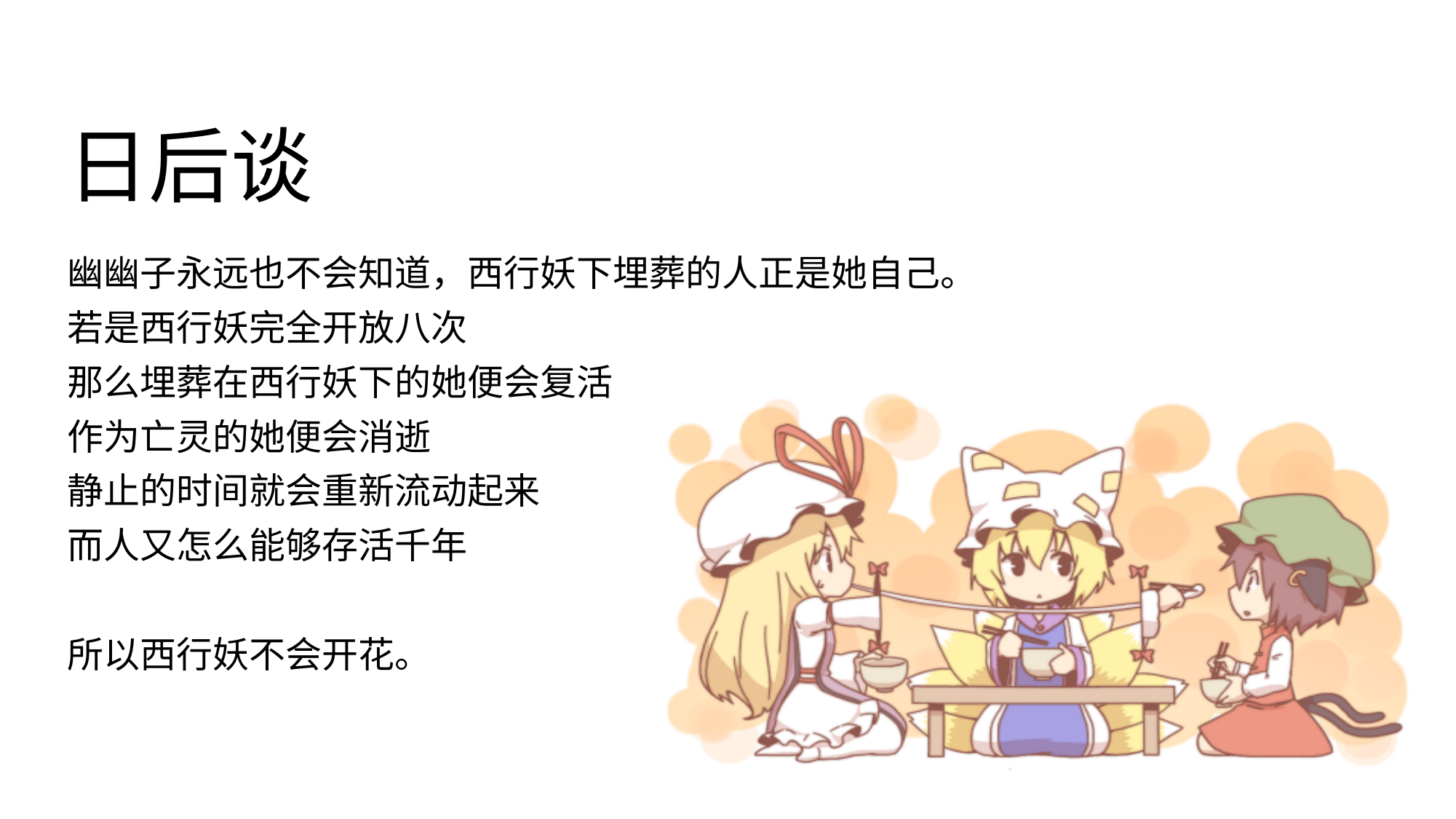

# 日后谈
幽幽子永远也不会知道，西行妖下埋葬的人正是她自己。
若是西行妖完全开放八次
那么埋葬在西行妖下的她便会复活
作为亡灵的她便会消逝
静止的时间就会重新流动起来
而人又怎么能够存活千年

所以西行妖不会开花。